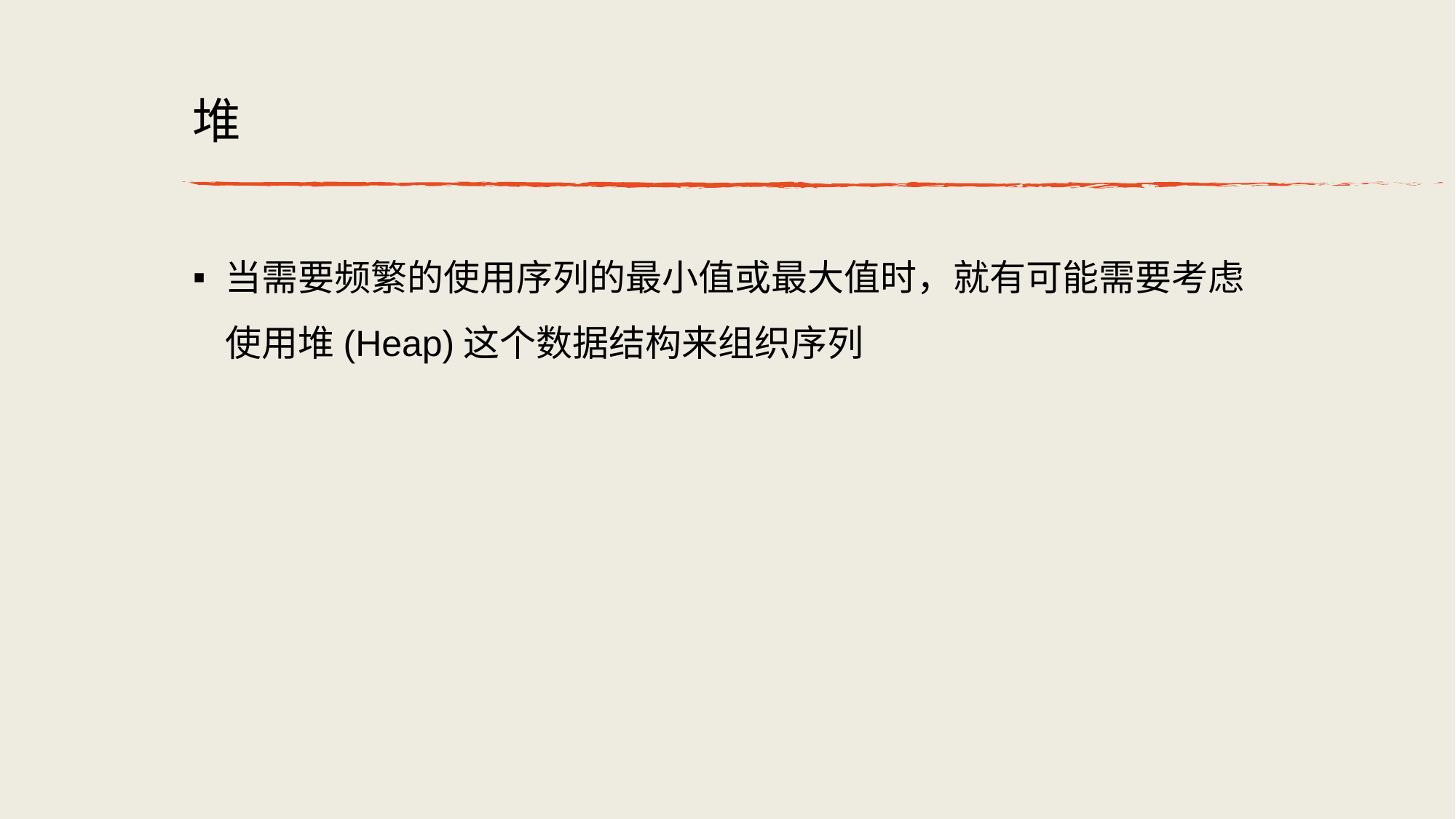

# 堆
当需要频繁的使⽤序列的最⼩值或最⼤值时，就有可能需要考虑使⽤堆(Heap)这个数据结构来组织序列